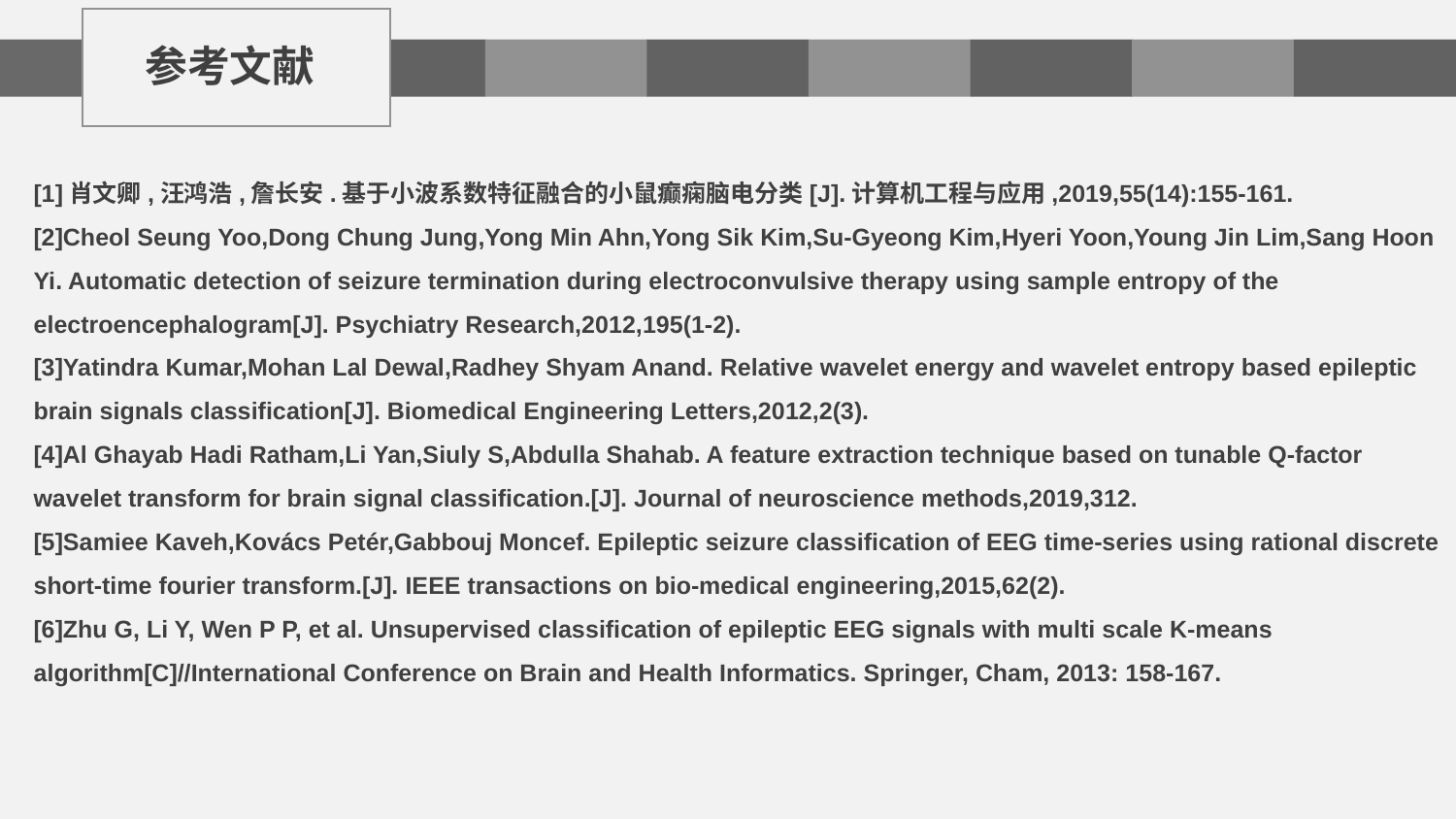

参考文献

[1]肖文卿,汪鸿浩,詹长安.基于小波系数特征融合的小鼠癫痫脑电分类[J].计算机工程与应用,2019,55(14):155-161.
[2]Cheol Seung Yoo,Dong Chung Jung,Yong Min Ahn,Yong Sik Kim,Su-Gyeong Kim,Hyeri Yoon,Young Jin Lim,Sang Hoon Yi. Automatic detection of seizure termination during electroconvulsive therapy using sample entropy of the electroencephalogram[J]. Psychiatry Research,2012,195(1-2).
[3]Yatindra Kumar,Mohan Lal Dewal,Radhey Shyam Anand. Relative wavelet energy and wavelet entropy based epileptic brain signals classification[J]. Biomedical Engineering Letters,2012,2(3).
[4]Al Ghayab Hadi Ratham,Li Yan,Siuly S,Abdulla Shahab. A feature extraction technique based on tunable Q-factor wavelet transform for brain signal classification.[J]. Journal of neuroscience methods,2019,312.
[5]Samiee Kaveh,Kovács Petér,Gabbouj Moncef. Epileptic seizure classification of EEG time-series using rational discrete short-time fourier transform.[J]. IEEE transactions on bio-medical engineering,2015,62(2).
[6]Zhu G, Li Y, Wen P P, et al. Unsupervised classification of epileptic EEG signals with multi scale K-means algorithm[C]//International Conference on Brain and Health Informatics. Springer, Cham, 2013: 158-167.